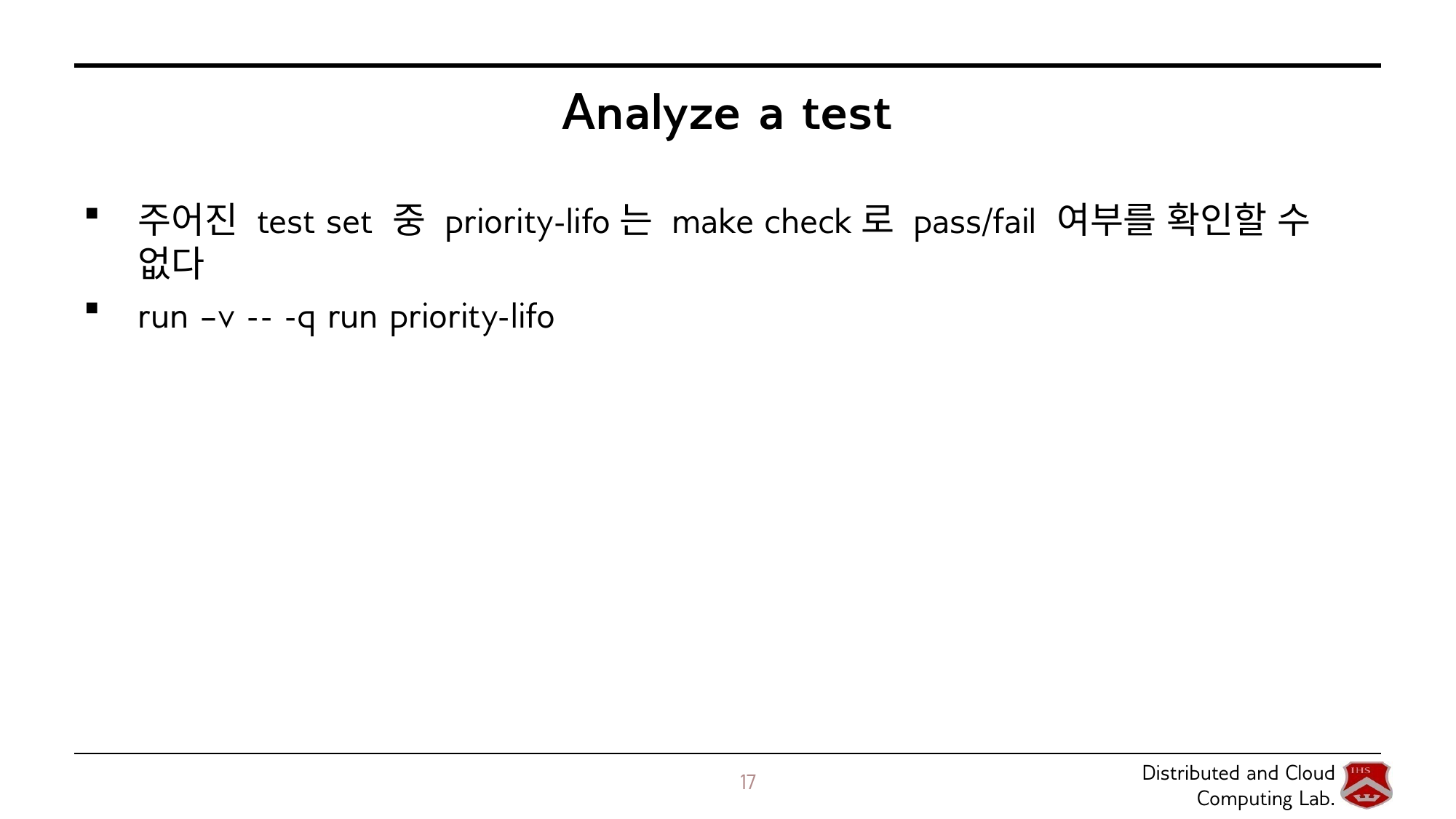

# Analyze a test
주어진 test set 중 priority-lifo는 make check로 pass/fail 여부를 확인할 수 없다
run –v -- -q run priority-lifo
17